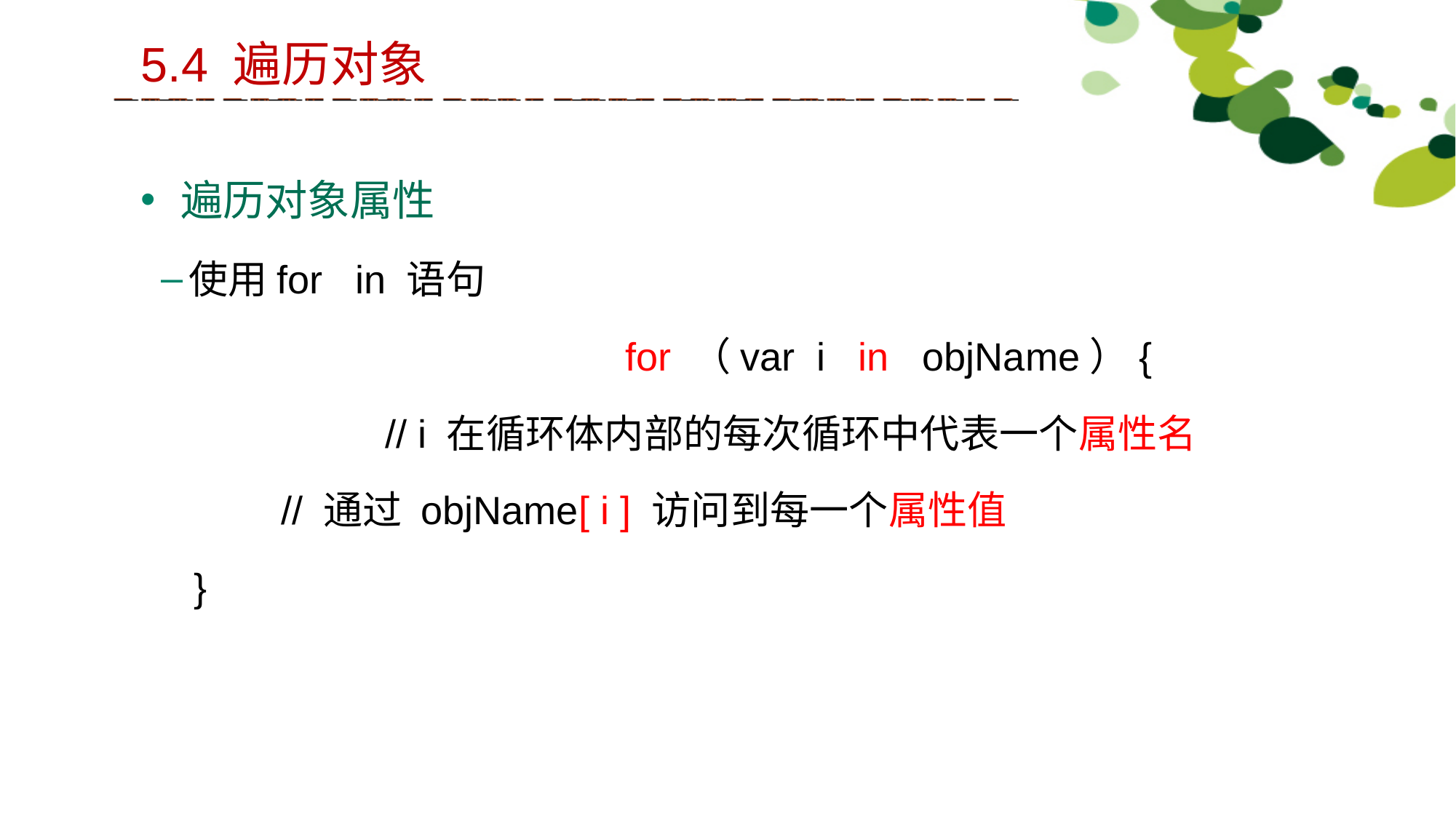

5.4 遍历对象
 遍历对象属性
使用for   in 语句
					for （var  i   in   objName）{
   	        // i 在循环体内部的每次循环中代表一个属性名
           // 通过 objName[ i ] 访问到每一个属性值
   }